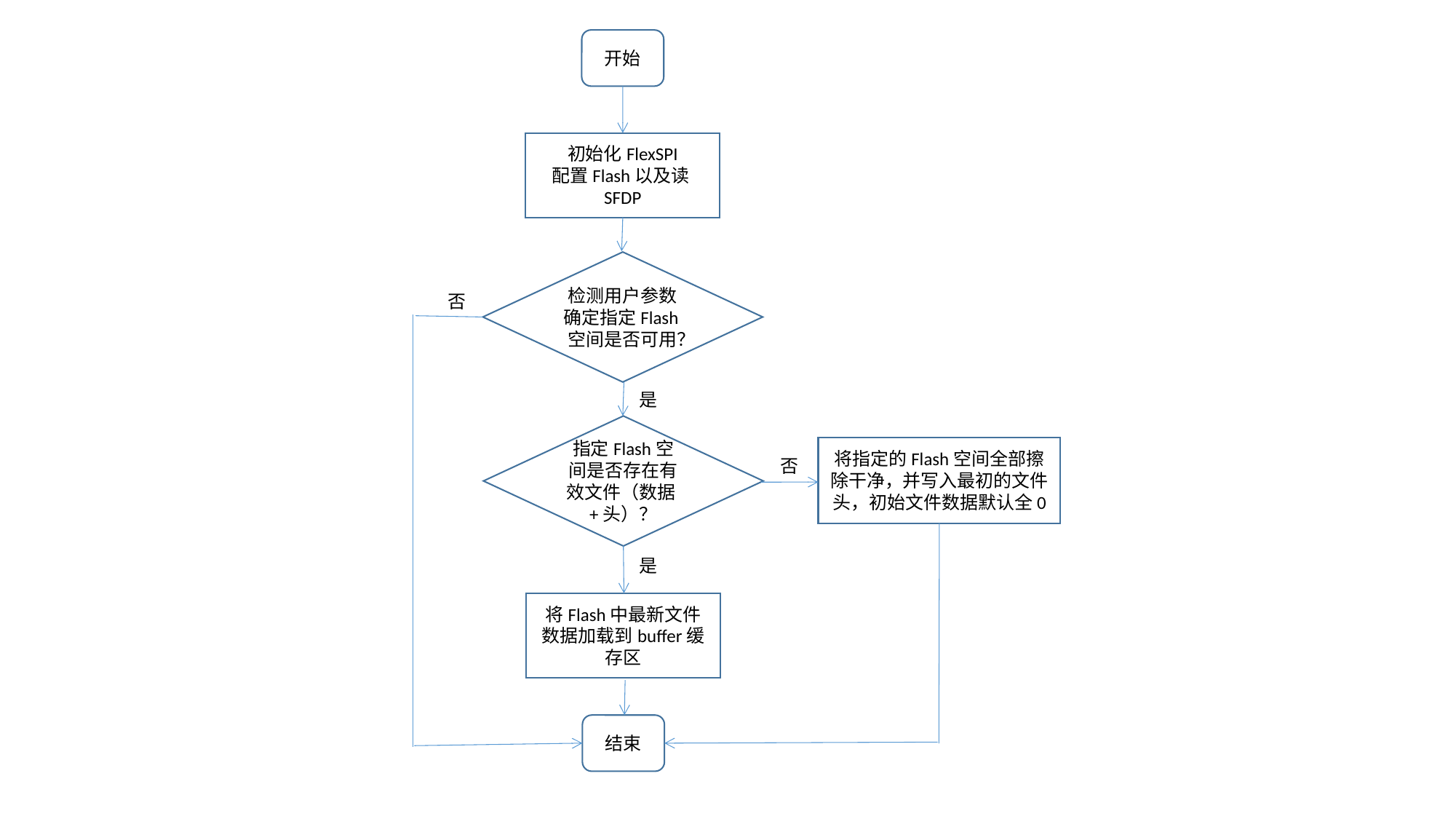

开始
初始化FlexSPI
配置Flash以及读SFDP
检测用户参数确定指定Flash空间是否可用？
否
是
指定Flash空间是否存在有效文件（数据+头）？
否
将指定的Flash空间全部擦除干净，并写入最初的文件头，初始文件数据默认全0
是
将Flash中最新文件数据加载到buffer缓存区
结束